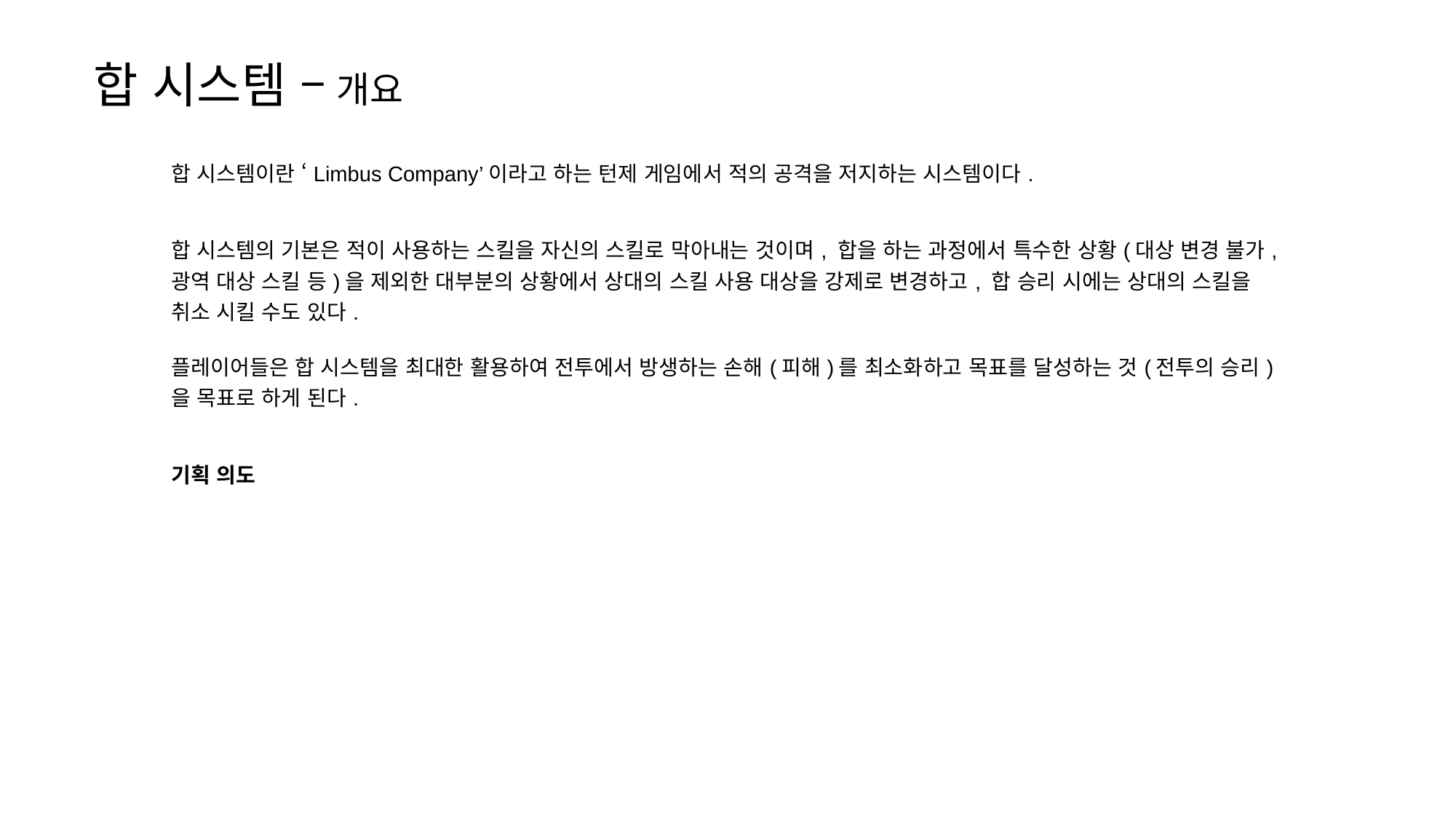

합 시스템 – 개요
| 합 시스템이란 ‘Limbus Company’이라고 하는 턴제 게임에서 적의 공격을 저지하는 시스템이다. |
| --- |
|  |
| 합 시스템의 기본은 적이 사용하는 스킬을 자신의 스킬로 막아내는 것이며, 합을 하는 과정에서 특수한 상황(대상 변경 불가, 광역 대상 스킬 등)을 제외한 대부분의 상황에서 상대의 스킬 사용 대상을 강제로 변경하고, 합 승리 시에는 상대의 스킬을 취소 시킬 수도 있다. 플레이어들은 합 시스템을 최대한 활용하여 전투에서 방생하는 손해(피해)를 최소화하고 목표를 달성하는 것(전투의 승리)을 목표로 하게 된다. |
|  |
| 기획 의도 |
|  |